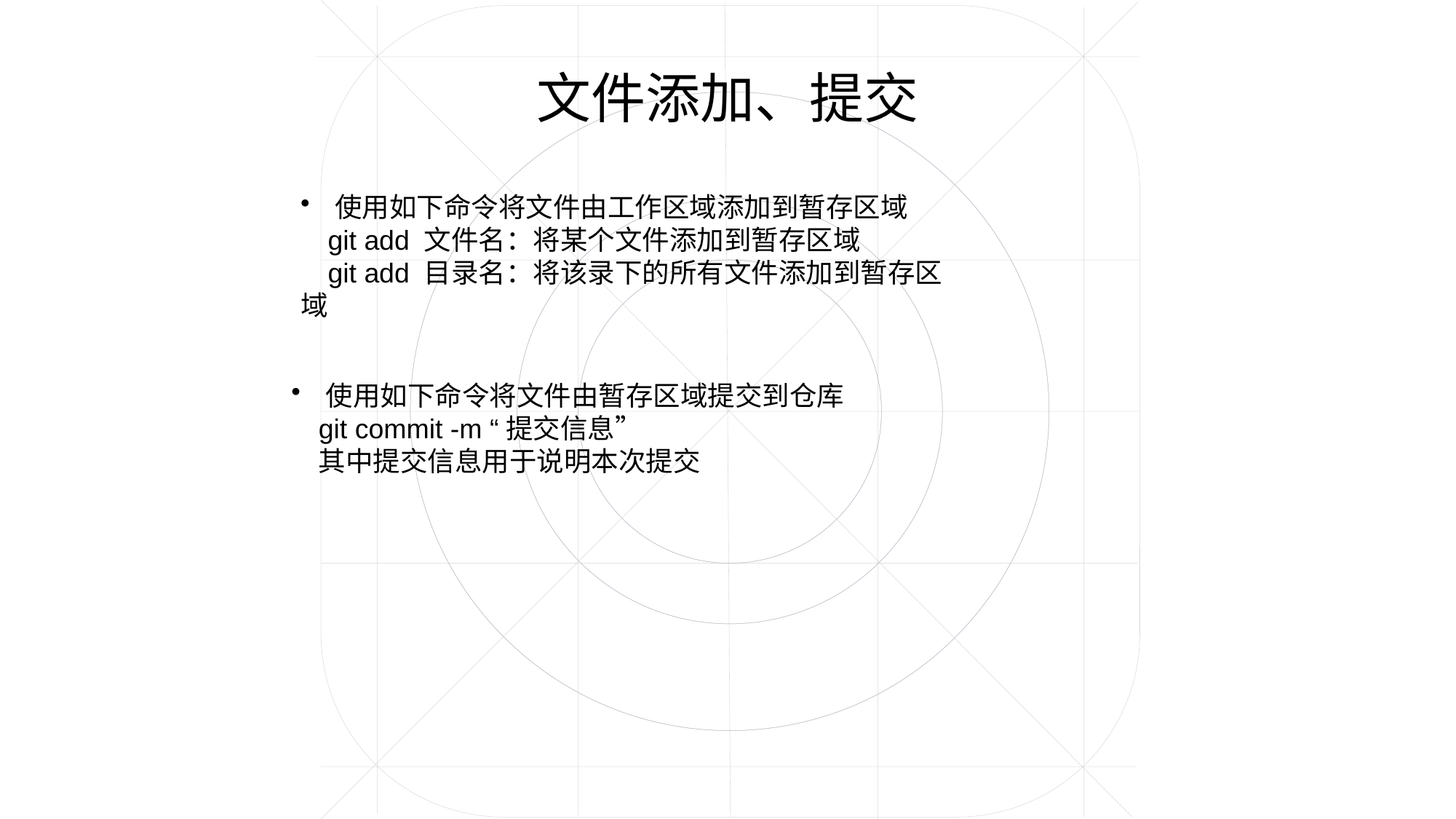

文件添加、提交
 使用如下命令将文件由工作区域添加到暂存区域
git add 文件名：将某个文件添加到暂存区域
git add 目录名：将该录下的所有文件添加到暂存区域
 使用如下命令将文件由暂存区域提交到仓库
git commit -m “提交信息”
其中提交信息用于说明本次提交